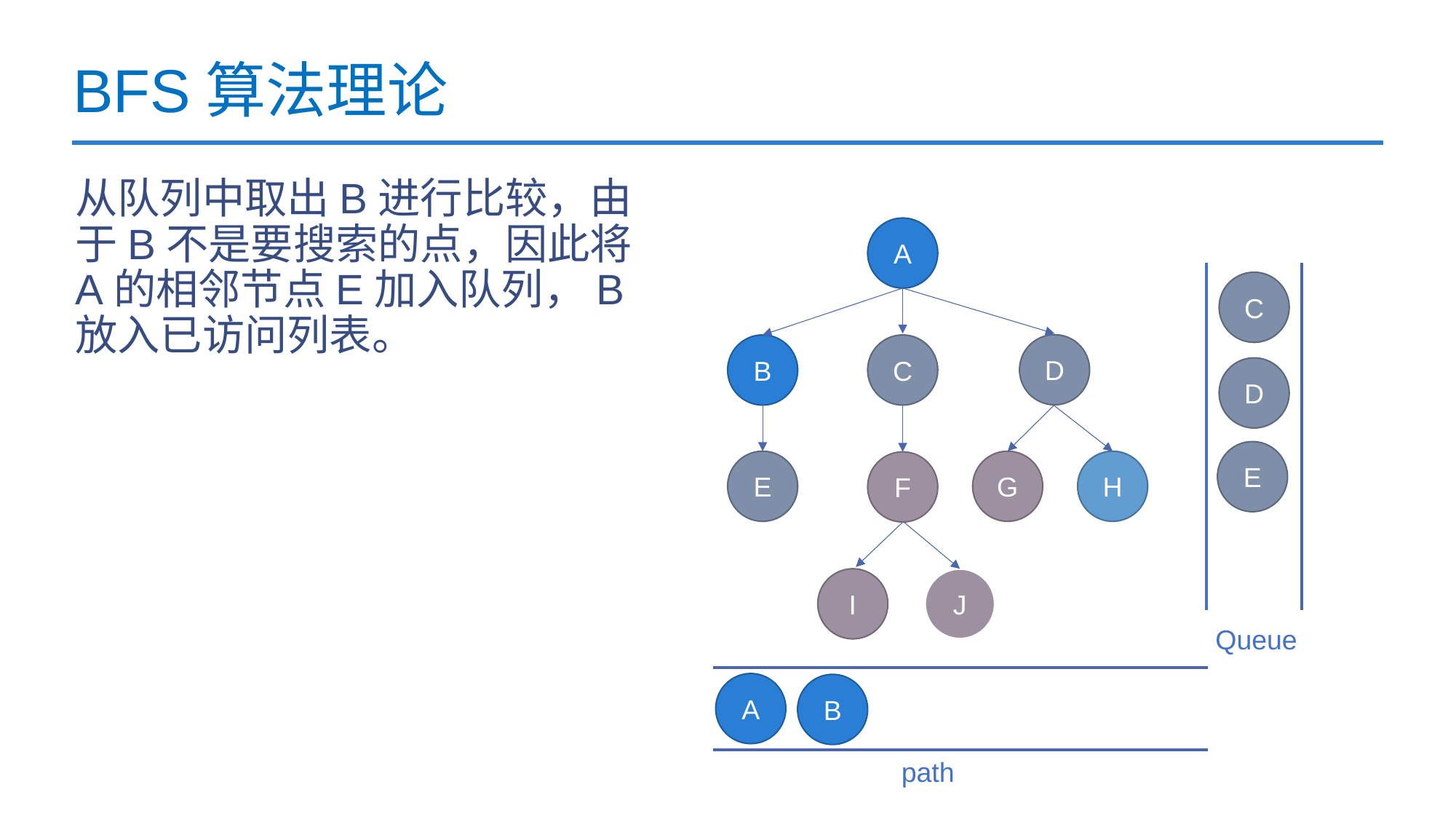

# BFS算法理论
从队列中取出B进行比较，由于B不是要搜索的点，因此将A的相邻节点E加入队列，B放入已访问列表。
A
C
D
B
C
D
E
H
E
G
F
I
J
Queue
A
B
path